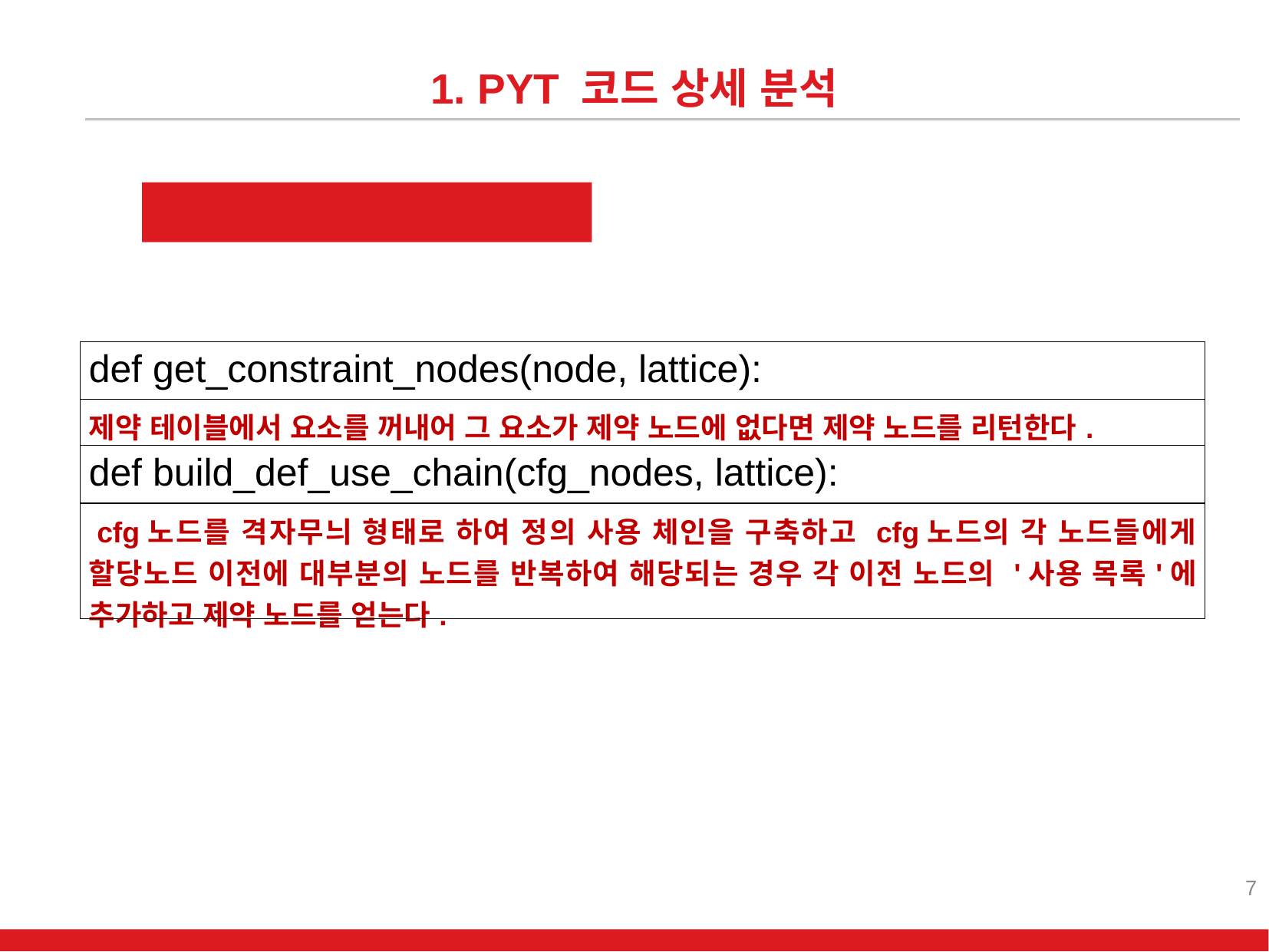

1. PYT 코드 상세 분석
definition_chains.py
| def get\_constraint\_nodes(node, lattice): |
| --- |
| 제약 테이블에서 요소를 꺼내어 그 요소가 제약 노드에 없다면 제약 노드를 리턴한다. |
| def build\_def\_use\_chain(cfg\_nodes, lattice): |
| cfg노드를 격자무늬 형태로 하여 정의 사용 체인을 구축하고 cfg노드의 각 노드들에게 할당노드 이전에 대부분의 노드를 반복하여 해당되는 경우 각 이전 노드의 '사용 목록'에 추가하고 제약 노드를 얻는다. |
7